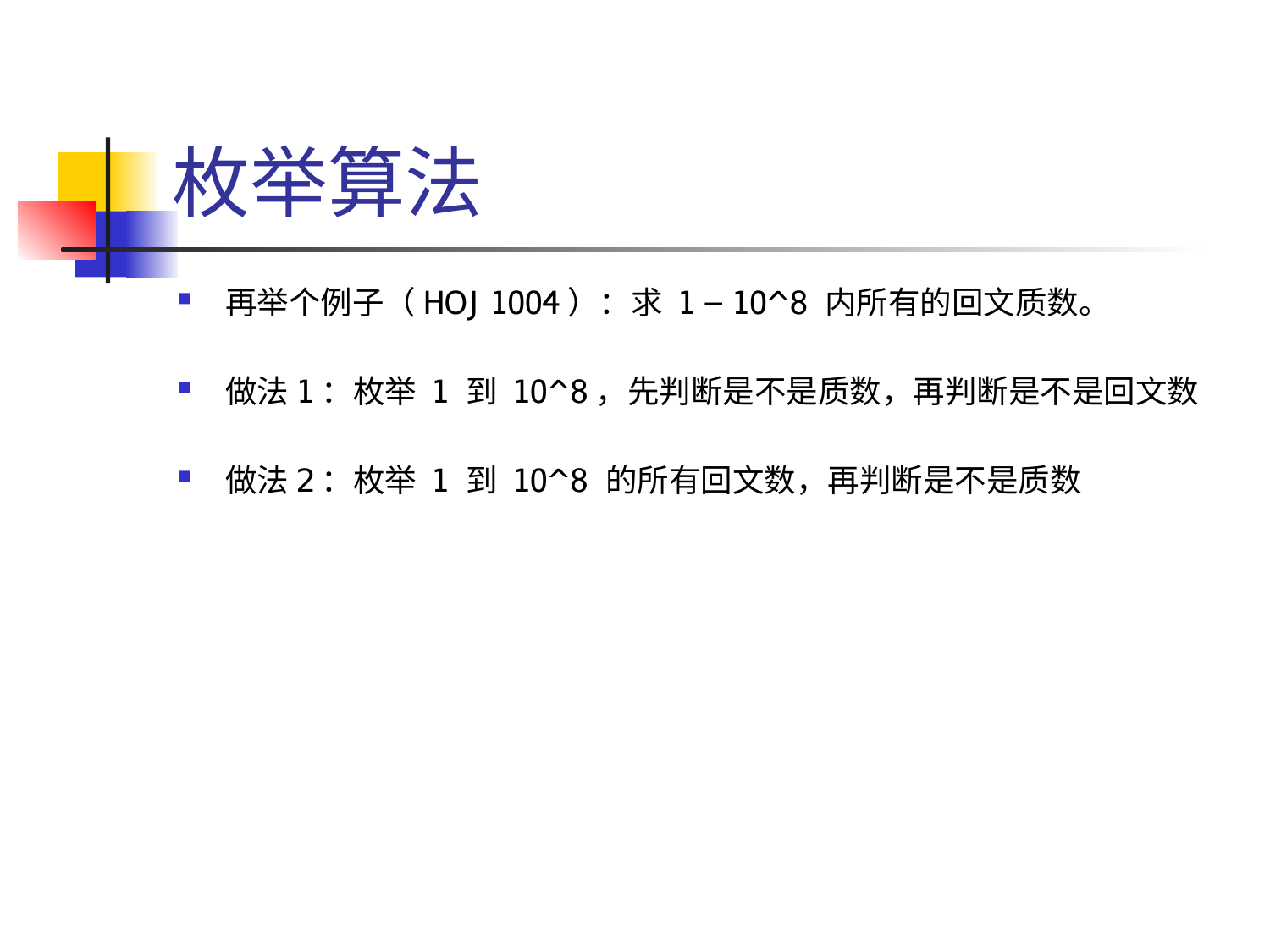

# 枚举算法
再举个例子（HOJ 1004）：求 1 – 10^8 内所有的回文质数。

做法1：枚举 1 到 10^8，先判断是不是质数，再判断是不是回文数

做法2：枚举 1 到 10^8 的所有回文数，再判断是不是质数